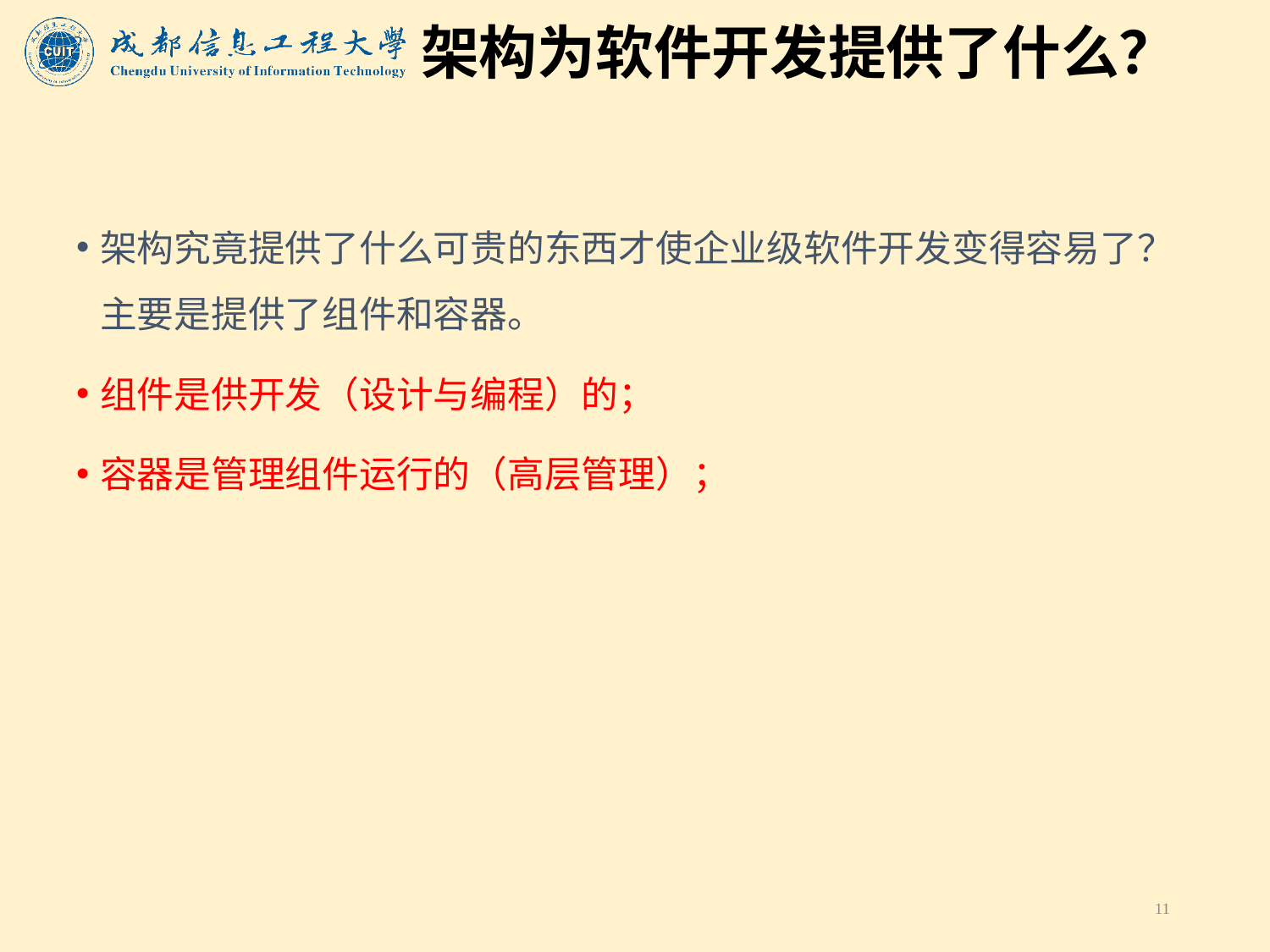

# 架构为软件开发提供了什么？
架构究竟提供了什么可贵的东西才使企业级软件开发变得容易了？主要是提供了组件和容器。
组件是供开发（设计与编程）的；
容器是管理组件运行的（高层管理）；

11